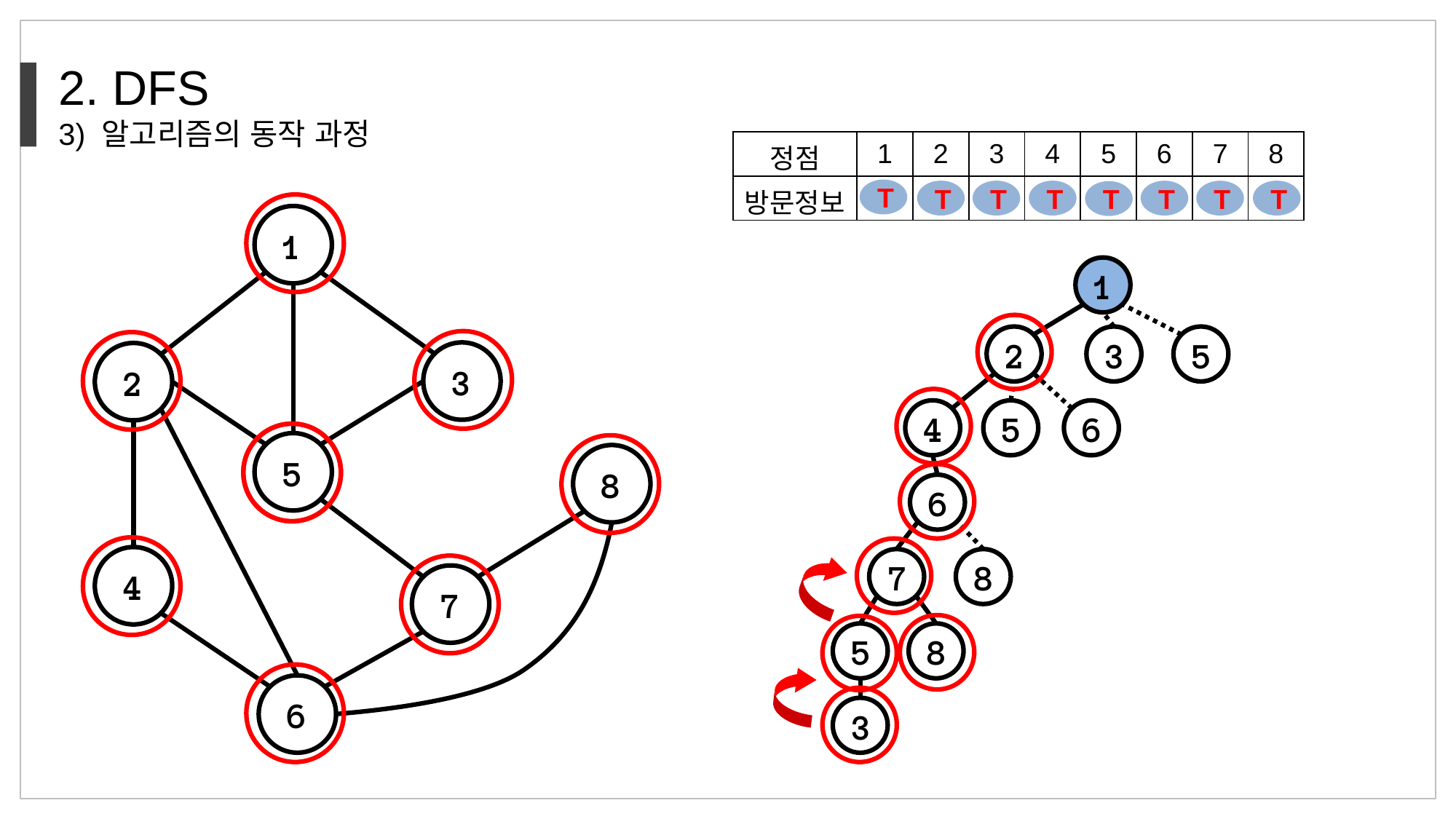

2. DFS
3) 알고리즘의 동작 과정

| 정점 | 1 | 2 | 3 | 4 | 5 | 6 | 7 | 8 |
| --- | --- | --- | --- | --- | --- | --- | --- | --- |
| 방문정보 | F | F | F | F | F | F | F | F |
T
T
T
T
T
T
T
T

1
1

2
3
5

3
2

4
5
6

5

8

6

4
7
8

7

5
8

6

3